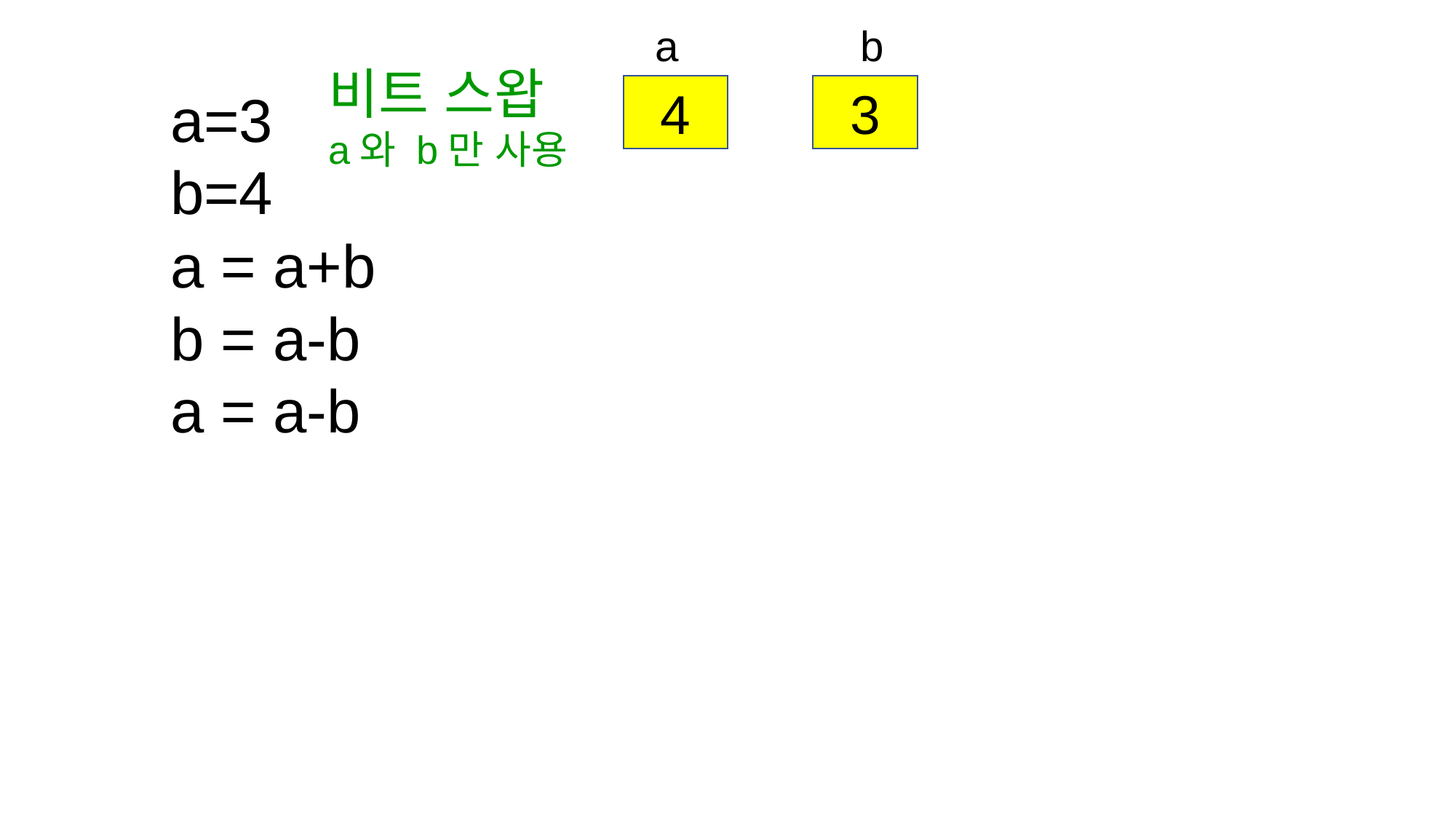

a
b
비트 스왑
a와 b만 사용
a=3
b=4
a = a+b
b = a-b
a = a-b
4
3